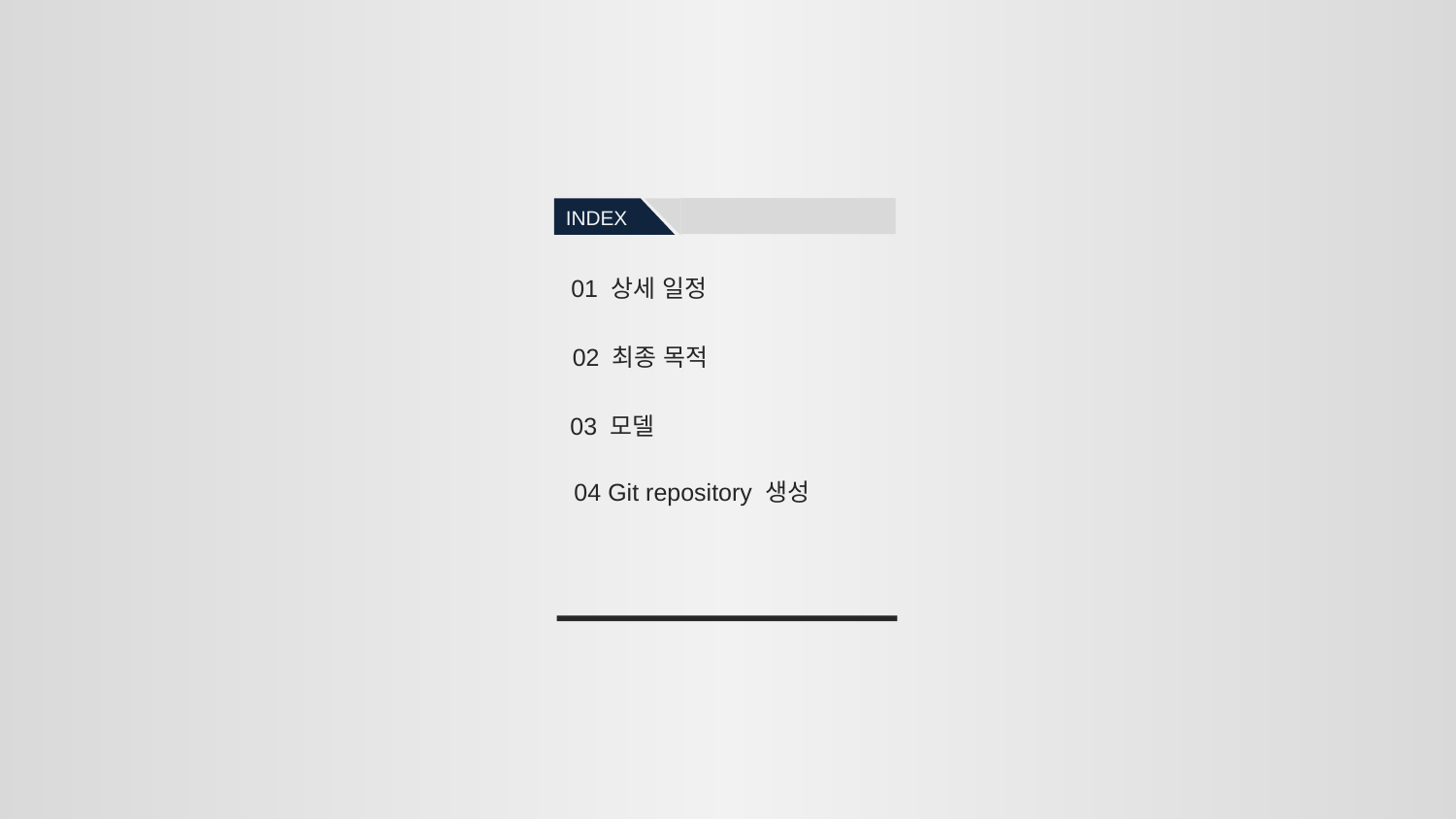

INDEX

01 상세 일정
02 최종 목적
03 모델
04 Git repository 생성